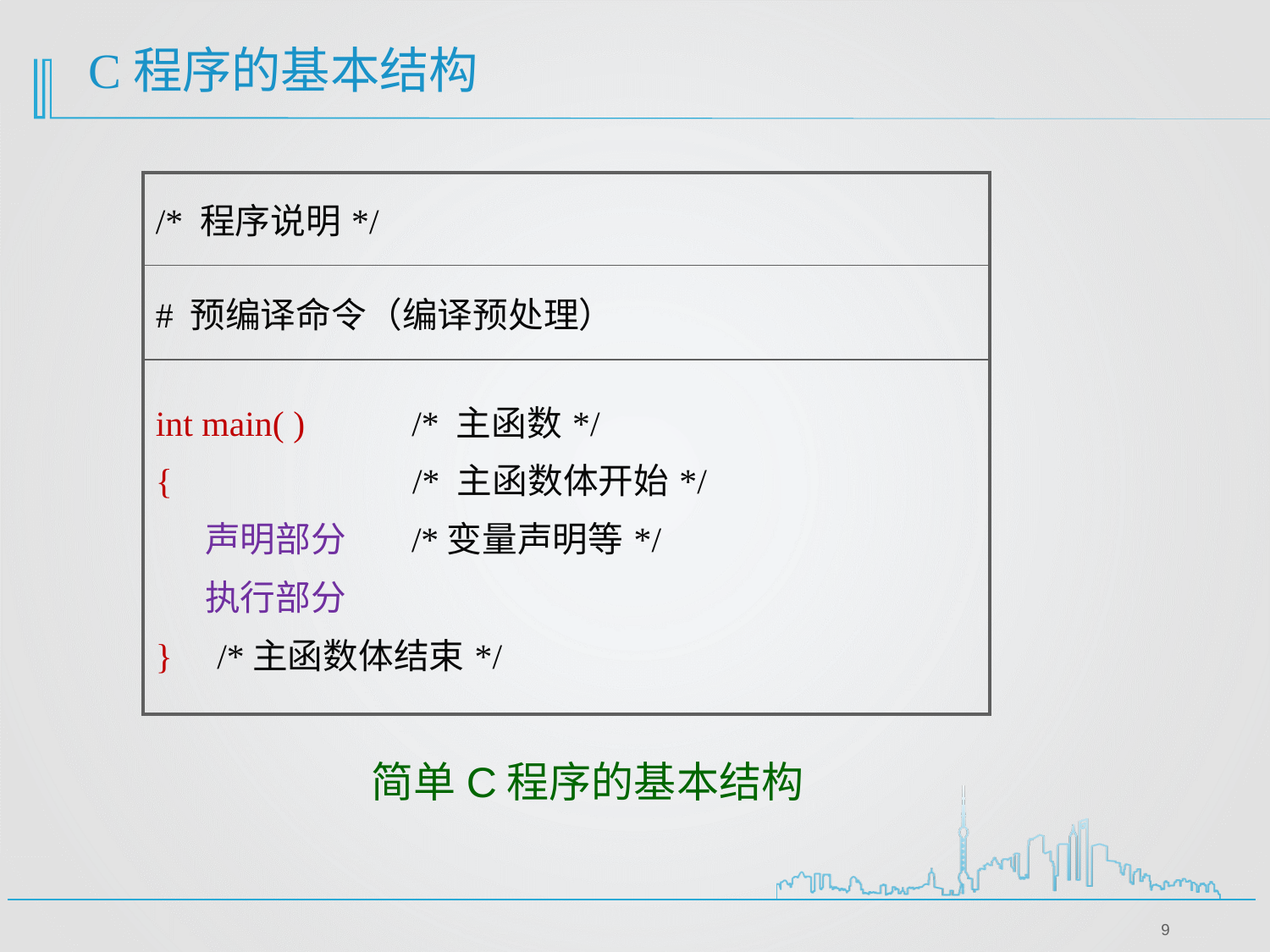

# C程序的基本结构
| /\* 程序说明\*/ |
| --- |
| # 预编译命令（编译预处理） |
| int main( ) /\* 主函数\*/ { /\* 主函数体开始\*/ 声明部分 /\*变量声明等\*/ 执行部分 } /\*主函数体结束\*/ |
简单C程序的基本结构
9